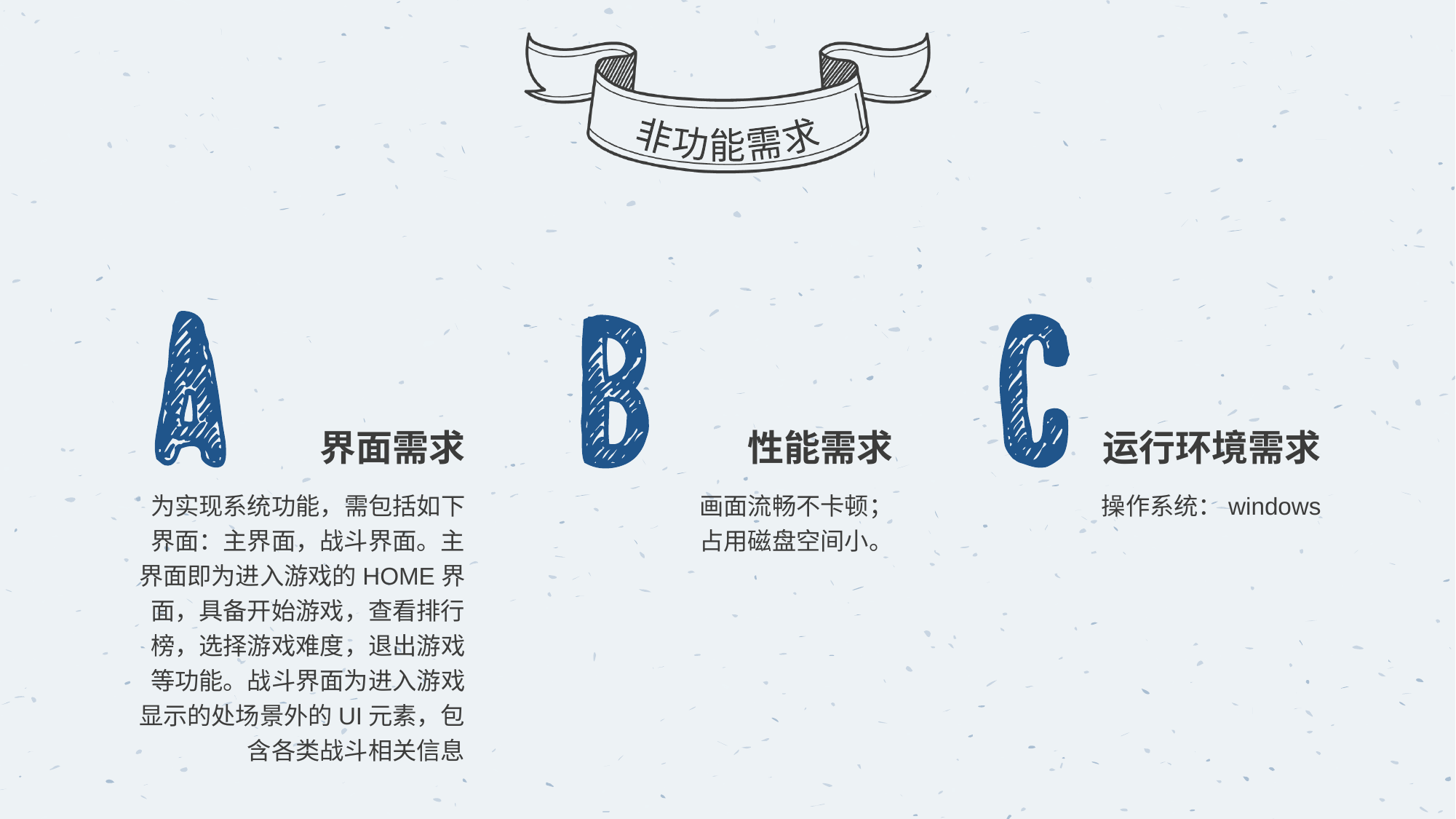

非功能需求

界面需求
为实现系统功能，需包括如下界面：主界面，战斗界面。主界面即为进入游戏的HOME界面，具备开始游戏，查看排行榜，选择游戏难度，退出游戏等功能。战斗界面为进入游戏显示的处场景外的UI元素，包含各类战斗相关信息

运行环境需求
操作系统：windows

性能需求
画面流畅不卡顿；
占用磁盘空间小。